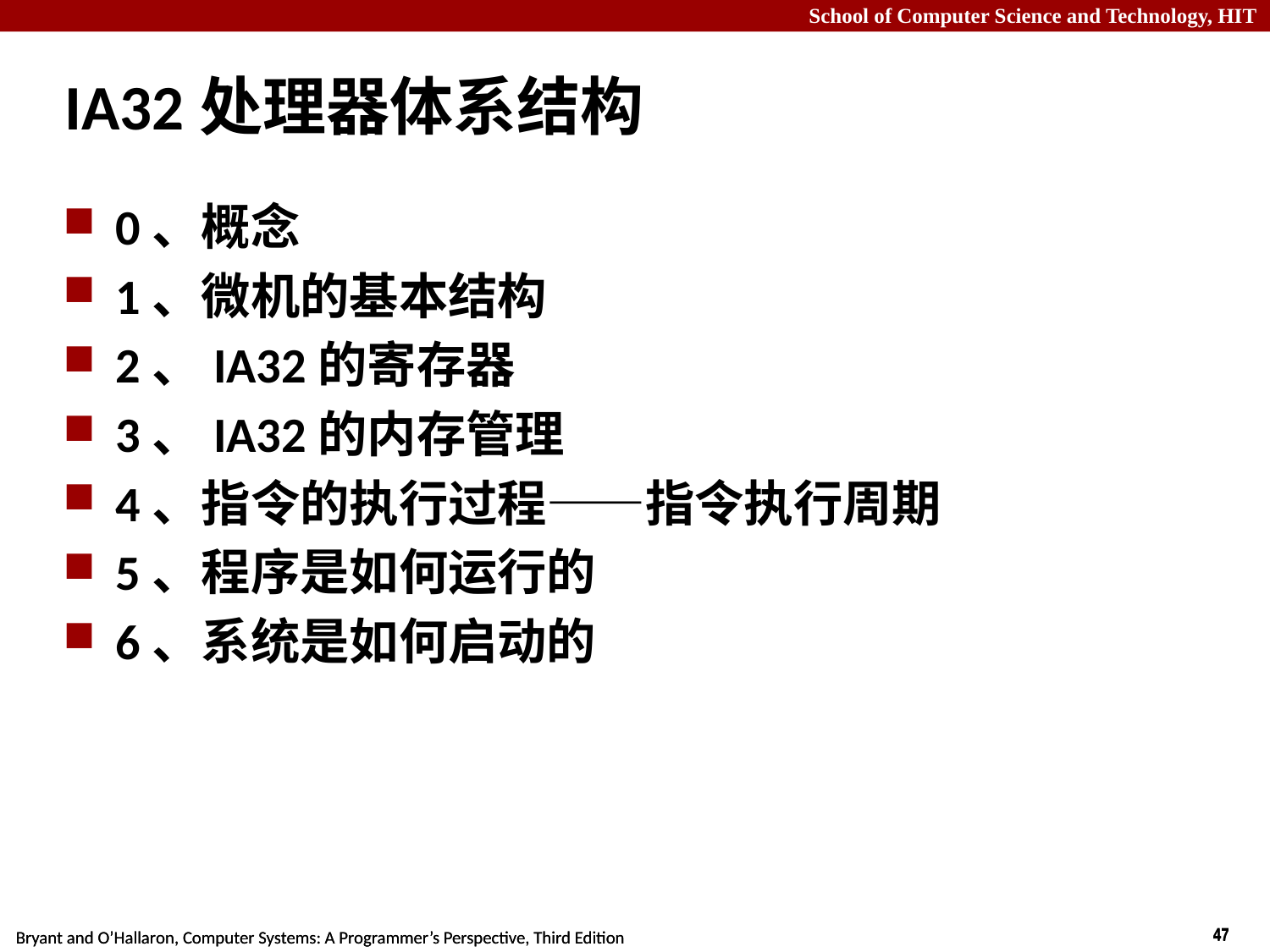

# IA32处理器体系结构
0、概念
1、微机的基本结构
2、IA32的寄存器
3、IA32的内存管理
4、指令的执行过程——指令执行周期
5、程序是如何运行的
6、系统是如何启动的